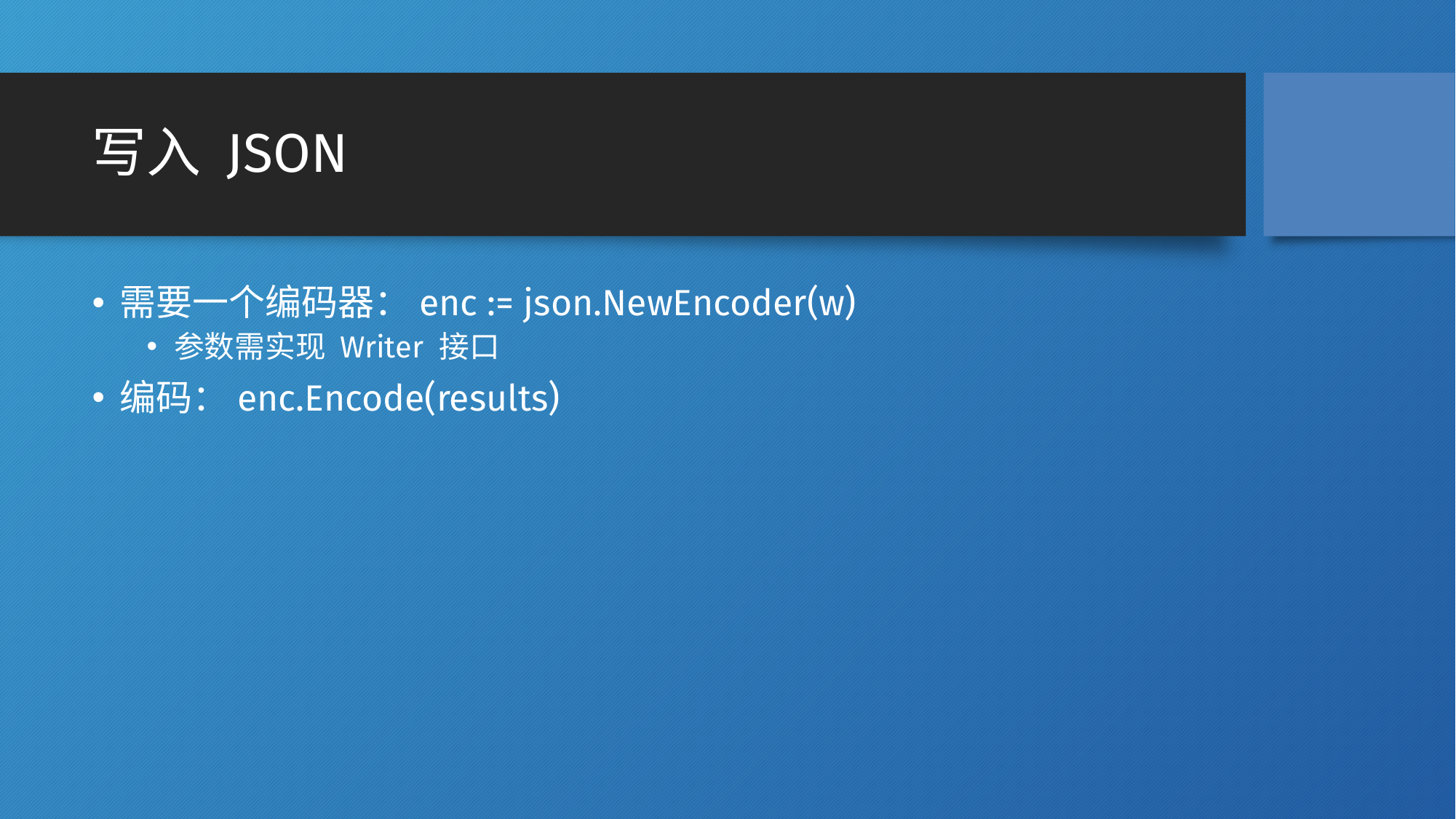

# 写入 JSON
需要一个编码器：enc := json.NewEncoder(w)
参数需实现 Writer 接口
编码：enc.Encode(results)